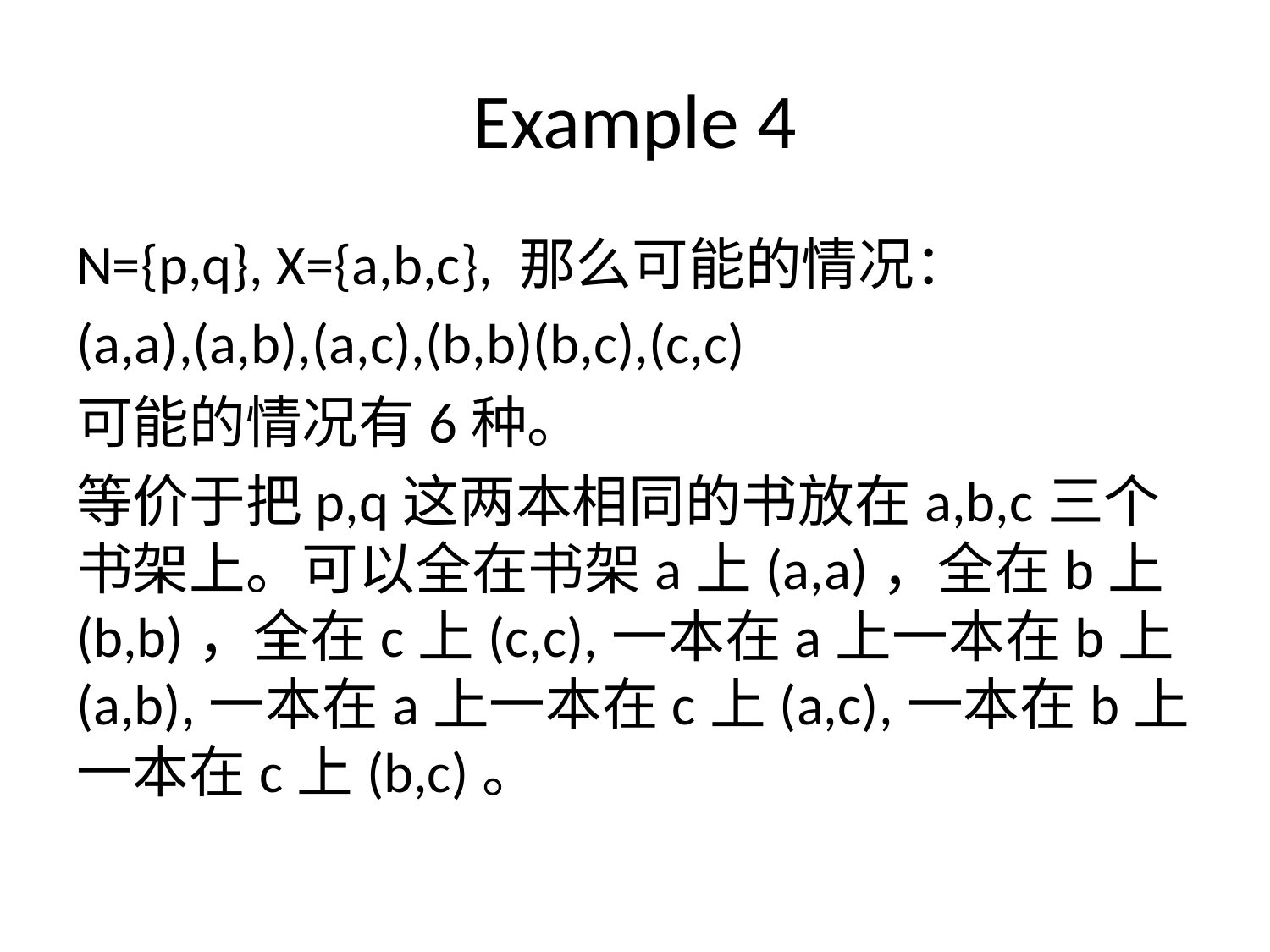

# Example 4
N={p,q}, X={a,b,c}, 那么可能的情况：
(a,a),(a,b),(a,c),(b,b)(b,c),(c,c)
可能的情况有6种。
等价于把p,q这两本相同的书放在a,b,c三个书架上。可以全在书架a上(a,a)，全在b上(b,b)，全在c上(c,c),一本在a上一本在b上(a,b),一本在a上一本在c上(a,c),一本在b上一本在c上(b,c)。